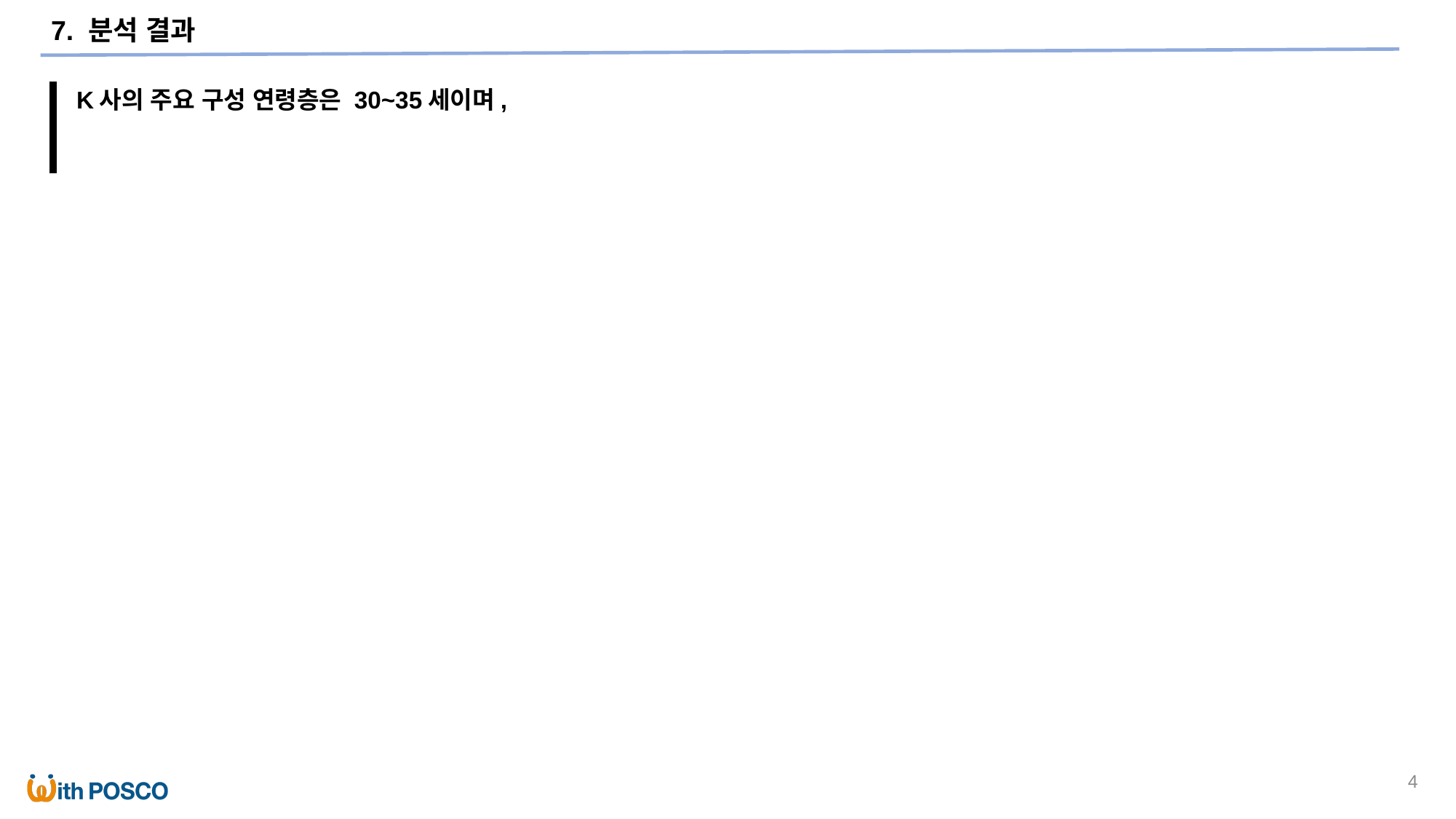

7. 분석 결과

K사의 주요 구성 연령층은 30~35세이며,
4